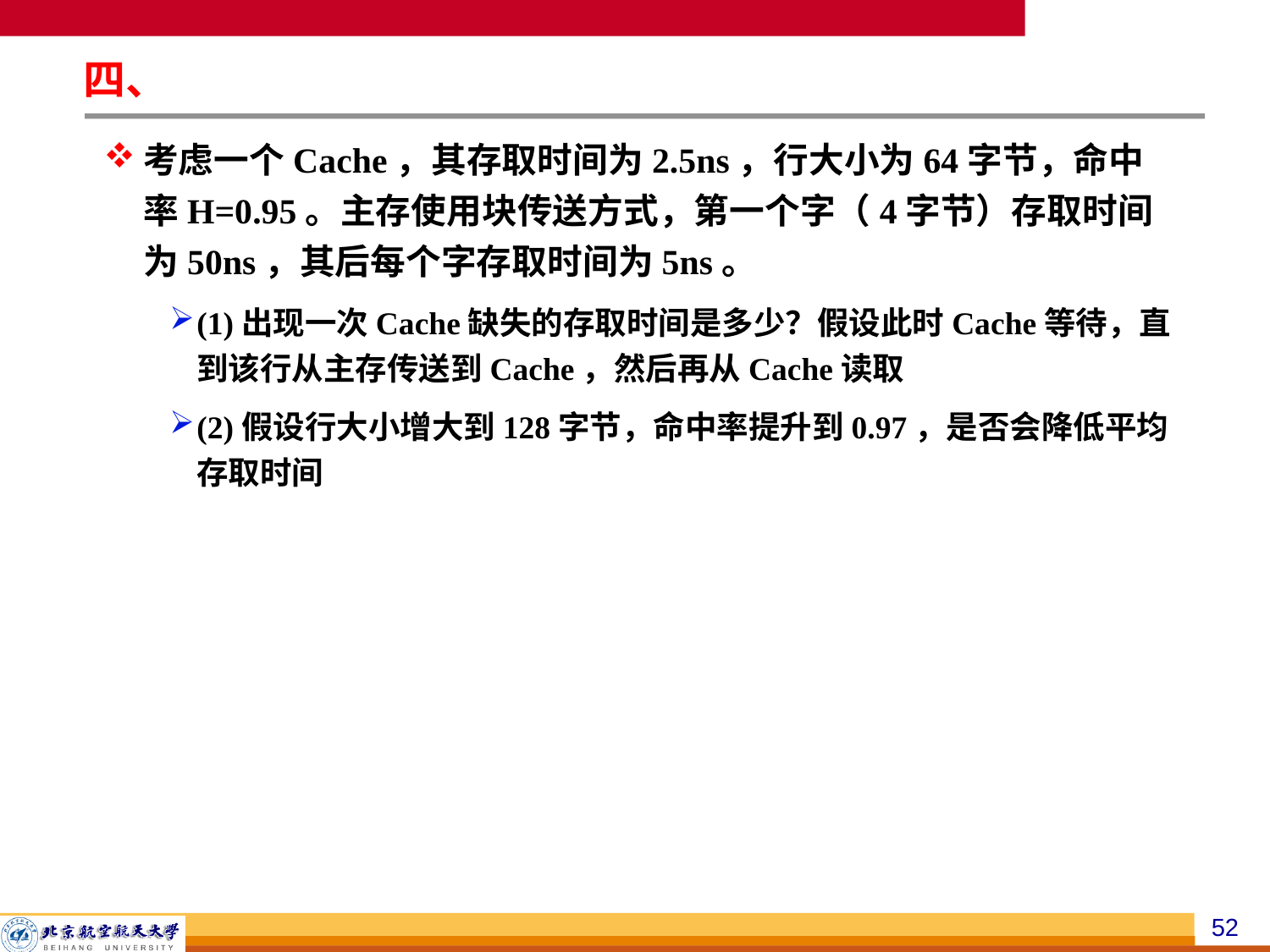

四、
考虑一个Cache，其存取时间为2.5ns，行大小为64字节，命中率H=0.95。主存使用块传送方式，第一个字（4字节）存取时间为50ns，其后每个字存取时间为5ns。
(1)出现一次Cache缺失的存取时间是多少？假设此时Cache等待，直到该行从主存传送到Cache，然后再从Cache读取
(2)假设行大小增大到128字节，命中率提升到0.97，是否会降低平均存取时间